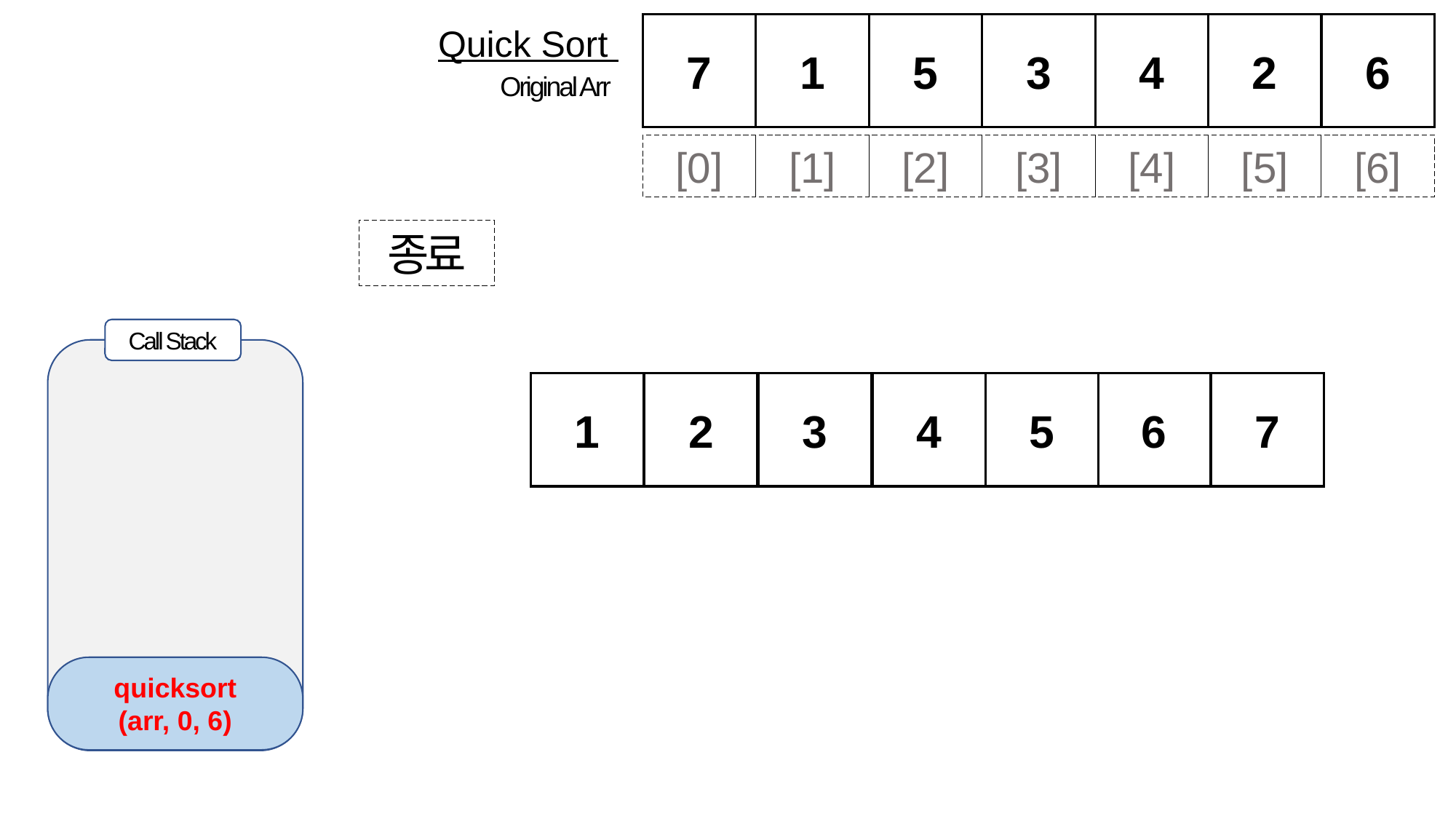

6
3
4
2
7
1
5
Quick Sort
Original Arr
[3]
[4]
[5]
[6]
[0]
[1]
[2]
종료
Call Stack

quicksort
(arr, 0, 6)
2
3
4
5
6
7
1